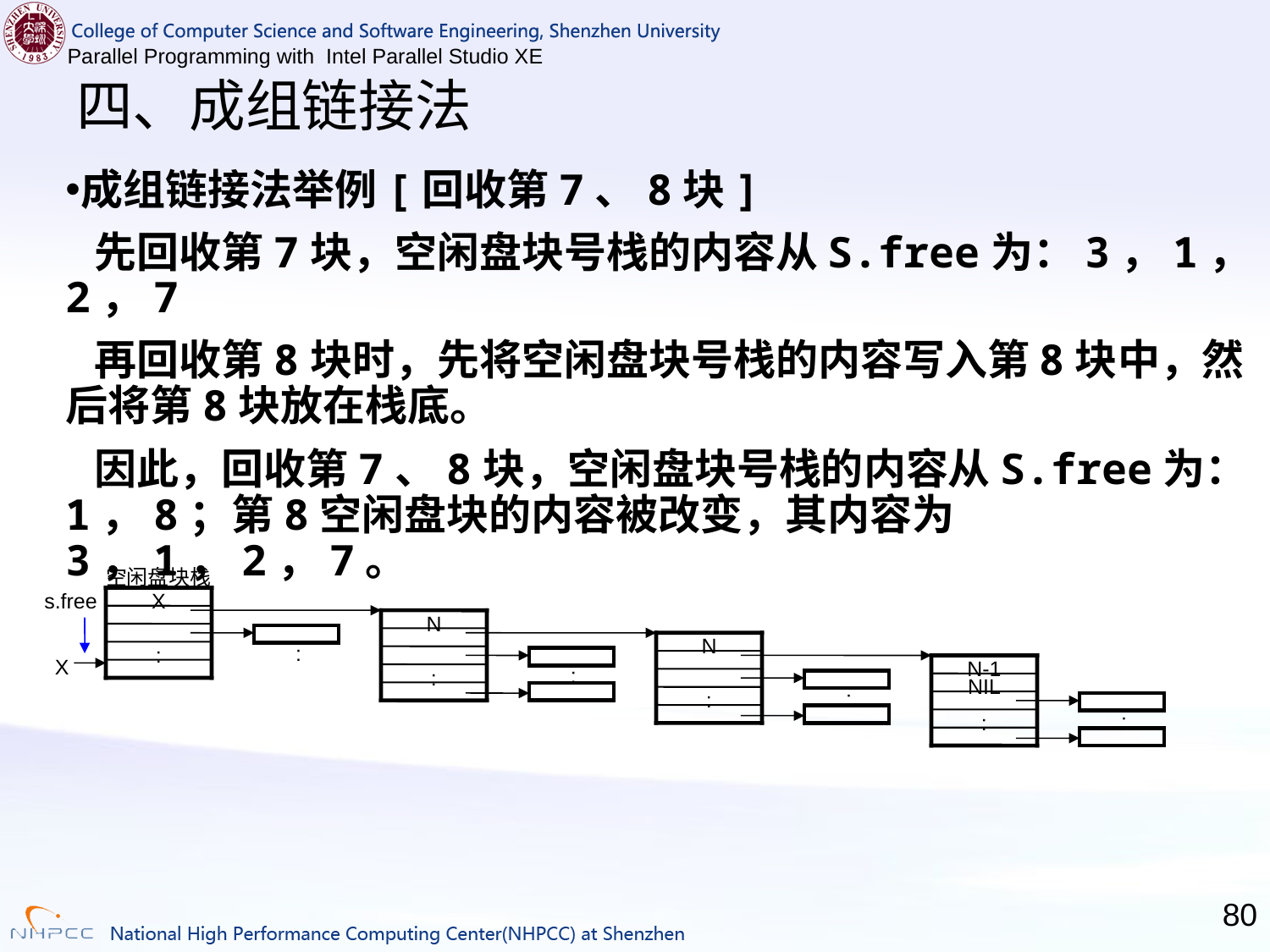

# 四、成组链接法
成组链接法举例[回收第7、8块]
  先回收第7块，空闲盘块号栈的内容从S.free为：3，1，2，7
  再回收第8块时，先将空闲盘块号栈的内容写入第8块中，然后将第8块放在栈底。
  因此，回收第7、8块，空闲盘块号栈的内容从S.free为：1，8；第8空闲盘块的内容被改变，其内容为3，1，2，7。
空闲盘块栈
X

:
:

N

:
:

N

:
:

X
N-1

NIL

:
:

s.free

80